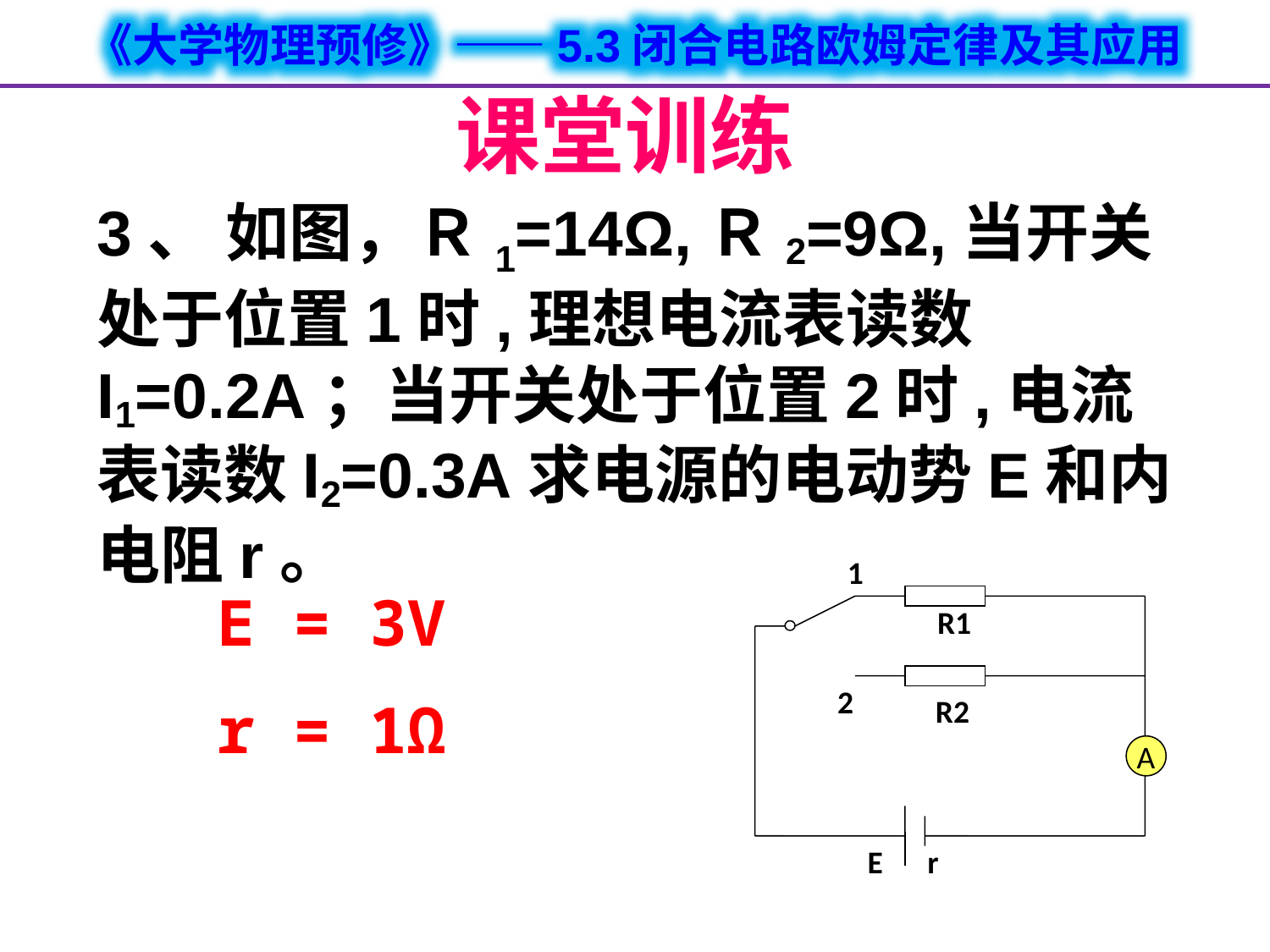

课堂训练
3、 如图，Ｒ1=14Ω,Ｒ2=9Ω,当开关处于位置1时,理想电流表读数I1=0.2A；当开关处于位置2时,电流表读数I2=0.3A求电源的电动势E和内电阻r。
1

R1

2

R2
A

E
r

E = 3V
r = 1Ω